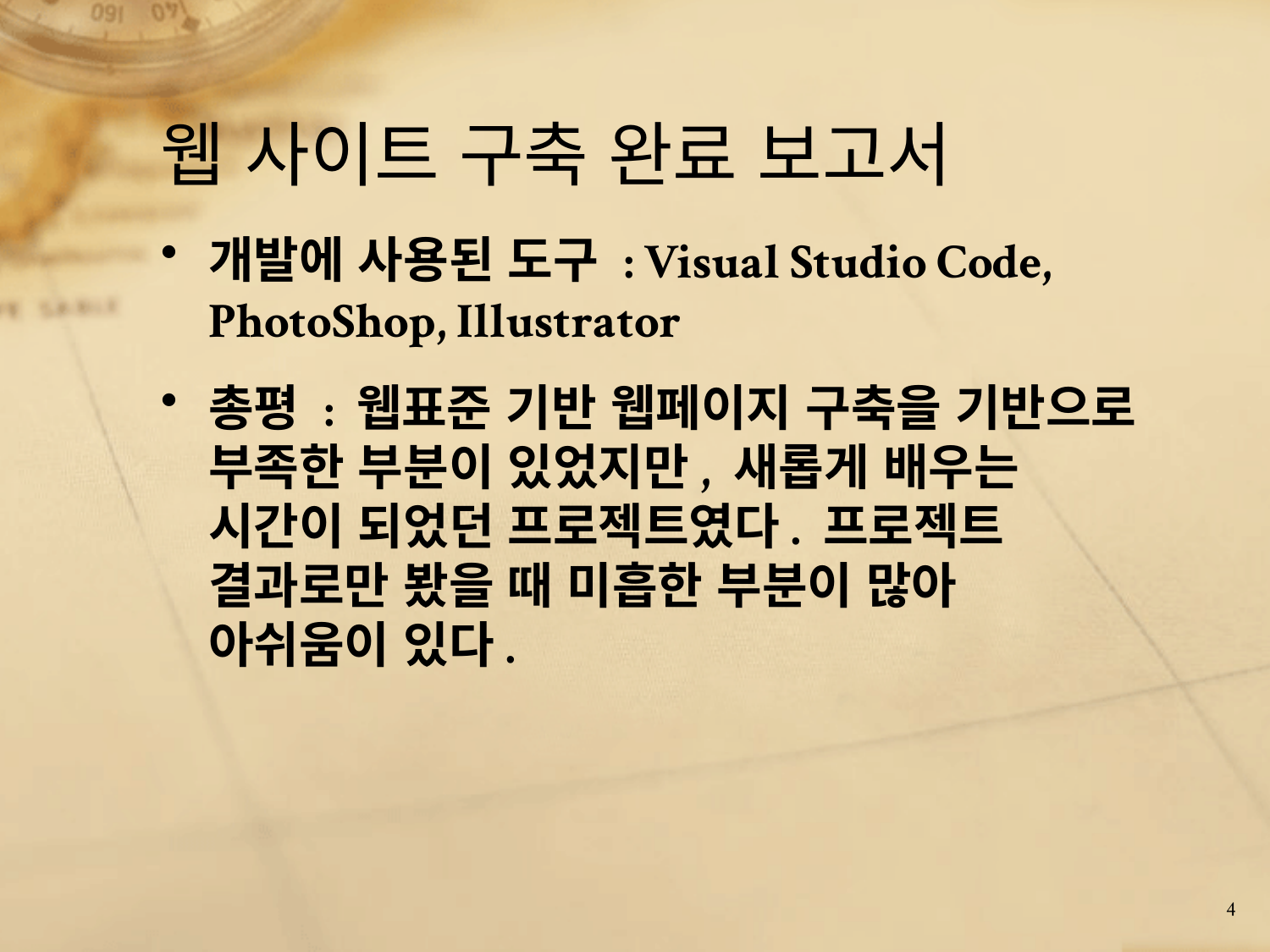

# 웹 사이트 구축 완료 보고서
개발에 사용된 도구 : Visual Studio Code, PhotoShop, Illustrator
총평 : 웹표준 기반 웹페이지 구축을 기반으로 부족한 부분이 있었지만, 새롭게 배우는 시간이 되었던 프로젝트였다. 프로젝트 결과로만 봤을 때 미흡한 부분이 많아 아쉬움이 있다.
4